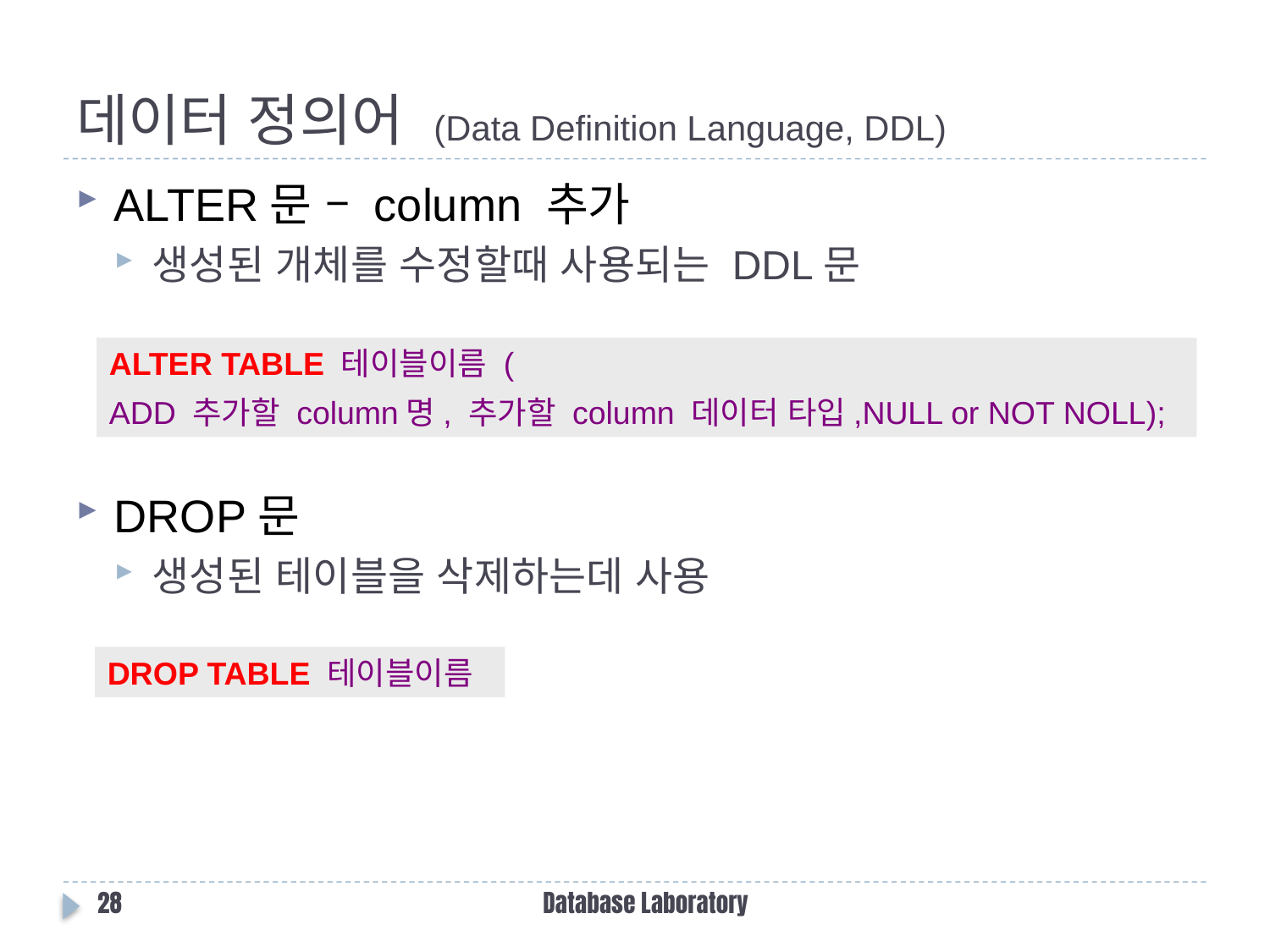

# 데이터 정의어 (Data Definition Language, DDL)
ALTER문 – column 추가
생성된 개체를 수정할때 사용되는 DDL문

DROP문
생성된 테이블을 삭제하는데 사용

ALTER TABLE 테이블이름 (
ADD 추가할 column명, 추가할 column 데이터 타입,NULL or NOT NOLL);
DROP TABLE 테이블이름
28
Database Laboratory